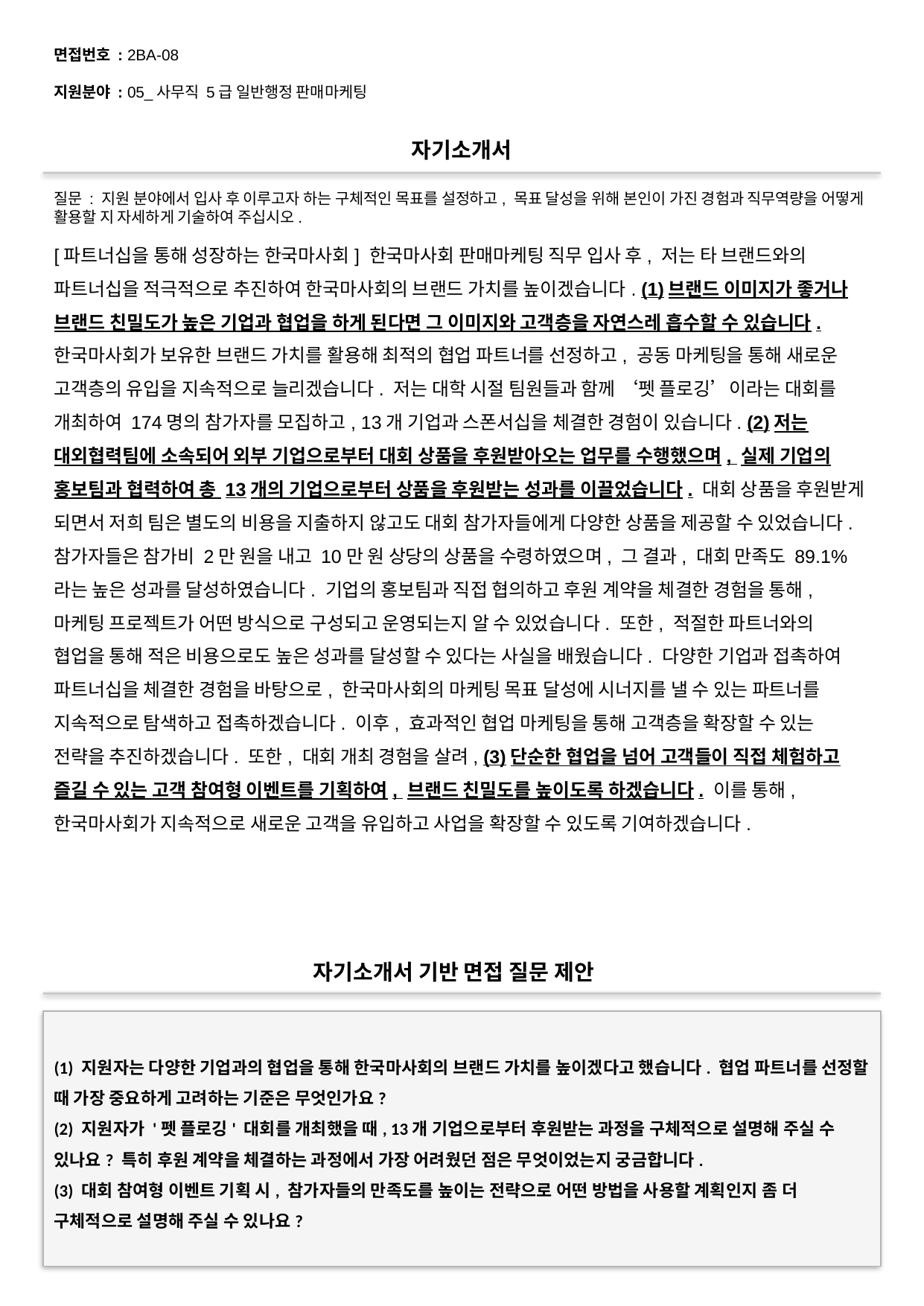

면접번호 : 2BA-08

지원분야 : 05_사무직 5급 일반행정 판매마케팅
#

자기소개서

질문 : 지원 분야에서 입사 후 이루고자 하는 구체적인 목표를 설정하고, 목표 달성을 위해 본인이 가진 경험과 직무역량을 어떻게 활용할 지 자세하게 기술하여 주십시오.

[파트너십을 통해 성장하는 한국마사회] 한국마사회 판매마케팅 직무 입사 후, 저는 타 브랜드와의 파트너십을 적극적으로 추진하여 한국마사회의 브랜드 가치를 높이겠습니다. (1)브랜드 이미지가 좋거나 브랜드 친밀도가 높은 기업과 협업을 하게 된다면 그 이미지와 고객층을 자연스레 흡수할 수 있습니다. 한국마사회가 보유한 브랜드 가치를 활용해 최적의 협업 파트너를 선정하고, 공동 마케팅을 통해 새로운 고객층의 유입을 지속적으로 늘리겠습니다. 저는 대학 시절 팀원들과 함께 ‘펫 플로깅’이라는 대회를 개최하여 174명의 참가자를 모집하고, 13개 기업과 스폰서십을 체결한 경험이 있습니다. (2)저는 대외협력팀에 소속되어 외부 기업으로부터 대회 상품을 후원받아오는 업무를 수행했으며, 실제 기업의 홍보팀과 협력하여 총 13개의 기업으로부터 상품을 후원받는 성과를 이끌었습니다. 대회 상품을 후원받게 되면서 저희 팀은 별도의 비용을 지출하지 않고도 대회 참가자들에게 다양한 상품을 제공할 수 있었습니다. 참가자들은 참가비 2만 원을 내고 10만 원 상당의 상품을 수령하였으며, 그 결과, 대회 만족도 89.1%라는 높은 성과를 달성하였습니다. 기업의 홍보팀과 직접 협의하고 후원 계약을 체결한 경험을 통해, 마케팅 프로젝트가 어떤 방식으로 구성되고 운영되는지 알 수 있었습니다. 또한, 적절한 파트너와의 협업을 통해 적은 비용으로도 높은 성과를 달성할 수 있다는 사실을 배웠습니다. 다양한 기업과 접촉하여 파트너십을 체결한 경험을 바탕으로, 한국마사회의 마케팅 목표 달성에 시너지를 낼 수 있는 파트너를 지속적으로 탐색하고 접촉하겠습니다. 이후, 효과적인 협업 마케팅을 통해 고객층을 확장할 수 있는 전략을 추진하겠습니다. 또한, 대회 개최 경험을 살려, (3)단순한 협업을 넘어 고객들이 직접 체험하고 즐길 수 있는 고객 참여형 이벤트를 기획하여, 브랜드 친밀도를 높이도록 하겠습니다. 이를 통해, 한국마사회가 지속적으로 새로운 고객을 유입하고 사업을 확장할 수 있도록 기여하겠습니다.

자기소개서 기반 면접 질문 제안

(1) 지원자는 다양한 기업과의 협업을 통해 한국마사회의 브랜드 가치를 높이겠다고 했습니다. 협업 파트너를 선정할 때 가장 중요하게 고려하는 기준은 무엇인가요?
(2) 지원자가 '펫 플로깅' 대회를 개최했을 때, 13개 기업으로부터 후원받는 과정을 구체적으로 설명해 주실 수 있나요? 특히 후원 계약을 체결하는 과정에서 가장 어려웠던 점은 무엇이었는지 궁금합니다.
(3) 대회 참여형 이벤트 기획 시, 참가자들의 만족도를 높이는 전략으로 어떤 방법을 사용할 계획인지 좀 더 구체적으로 설명해 주실 수 있나요?